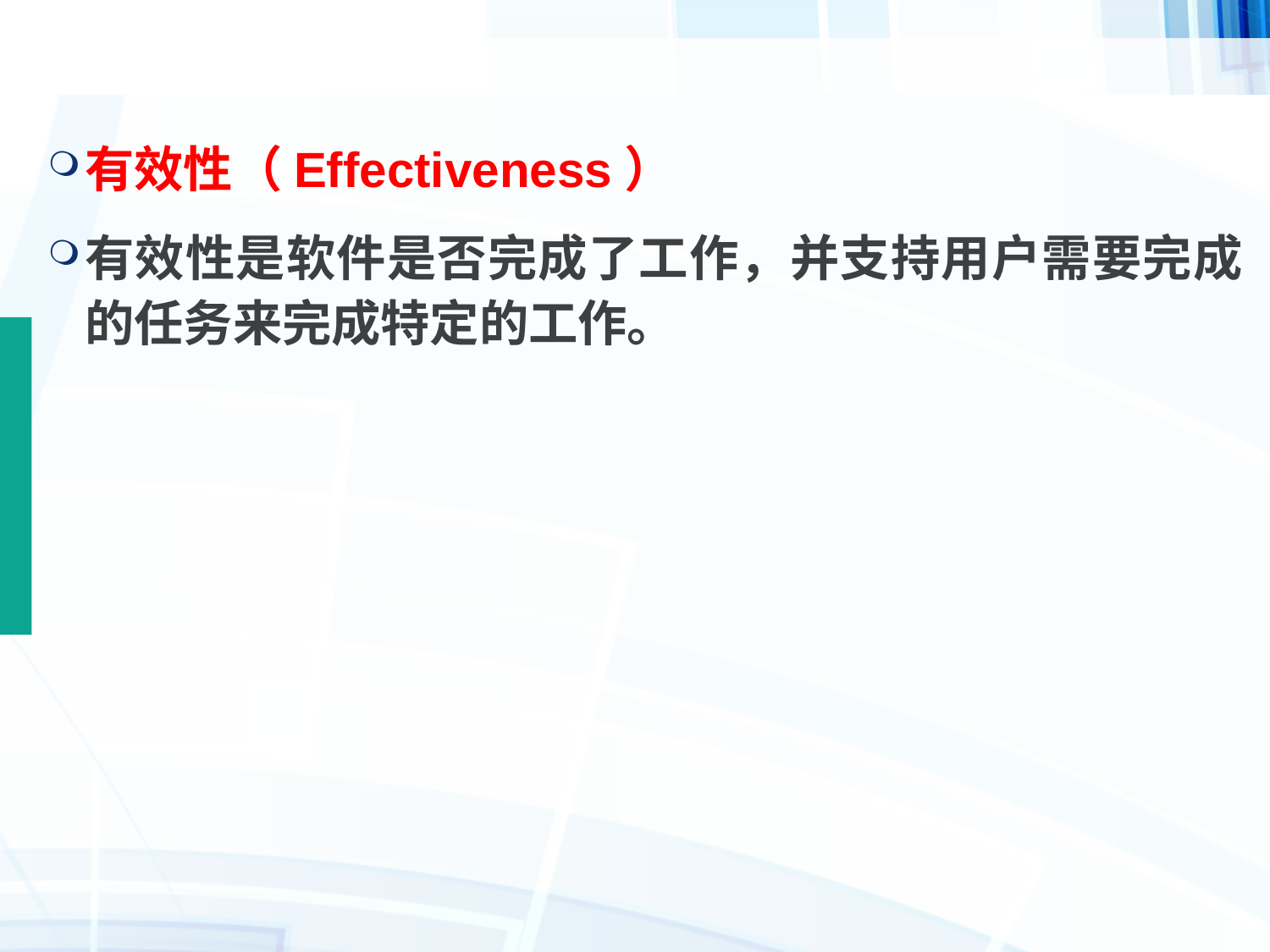

#
有效性（Effectiveness）
有效性是软件是否完成了工作，并支持用户需要完成的任务来完成特定的工作。
37